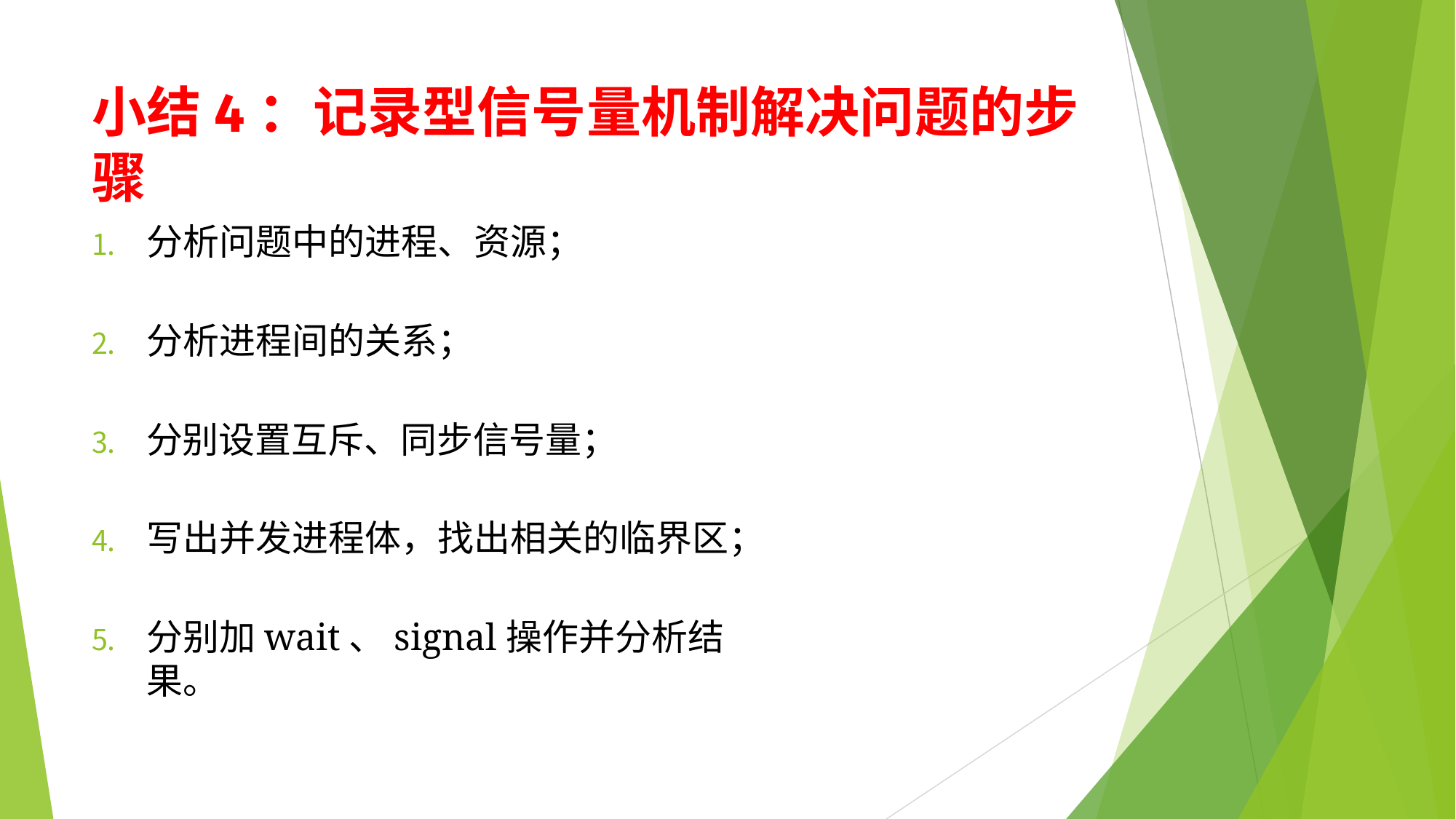

# 小结4：记录型信号量机制解决问题的步骤
分析问题中的进程、资源；

分析进程间的关系；

分别设置互斥、同步信号量；

写出并发进程体，找出相关的临界区；

分别加wait、signal操作并分析结果。